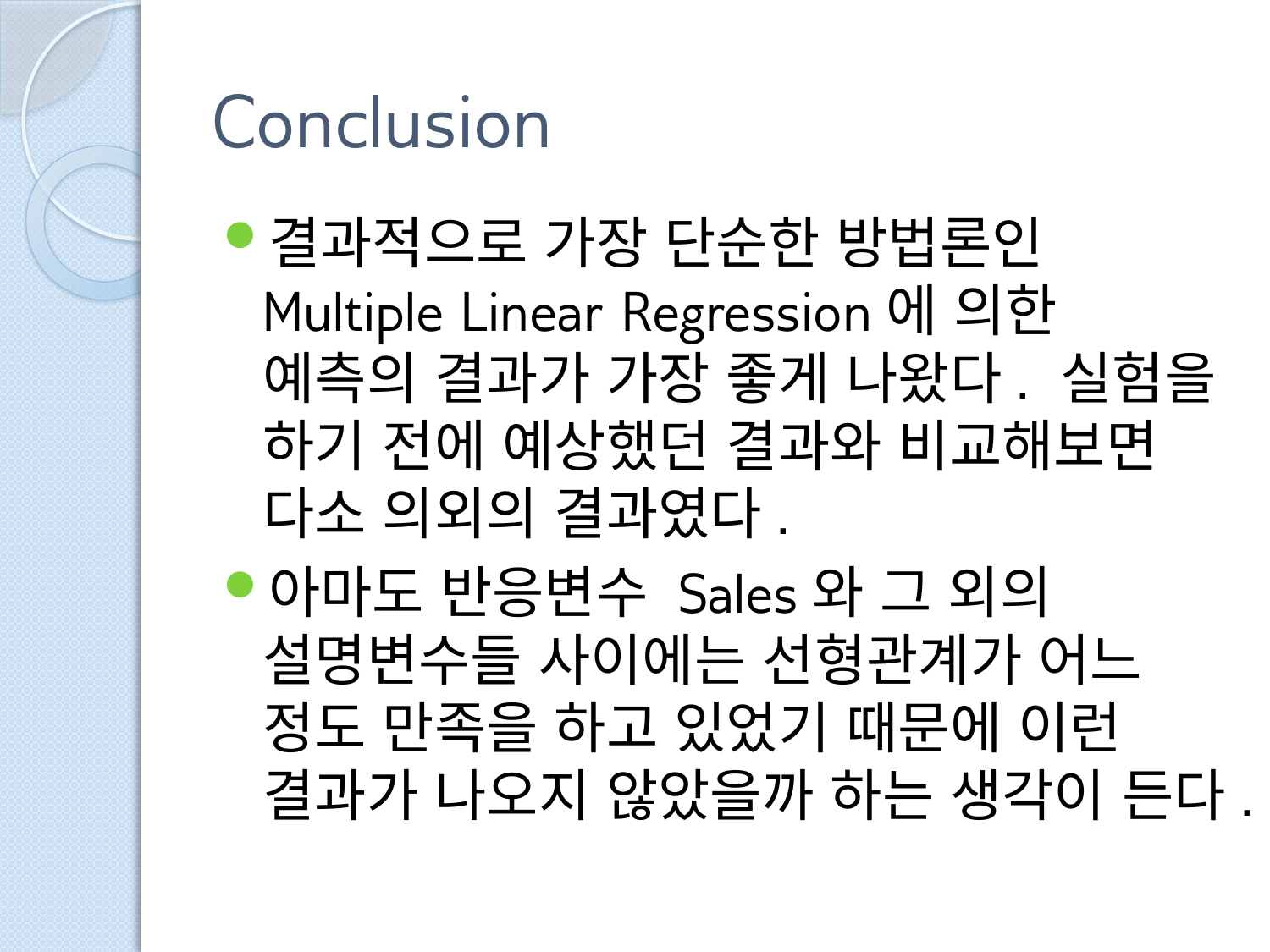

# Conclusion
결과적으로 가장 단순한 방법론인 Multiple Linear Regression에 의한 예측의 결과가 가장 좋게 나왔다. 실험을 하기 전에 예상했던 결과와 비교해보면 다소 의외의 결과였다.
아마도 반응변수 Sales와 그 외의 설명변수들 사이에는 선형관계가 어느 정도 만족을 하고 있었기 때문에 이런 결과가 나오지 않았을까 하는 생각이 든다.